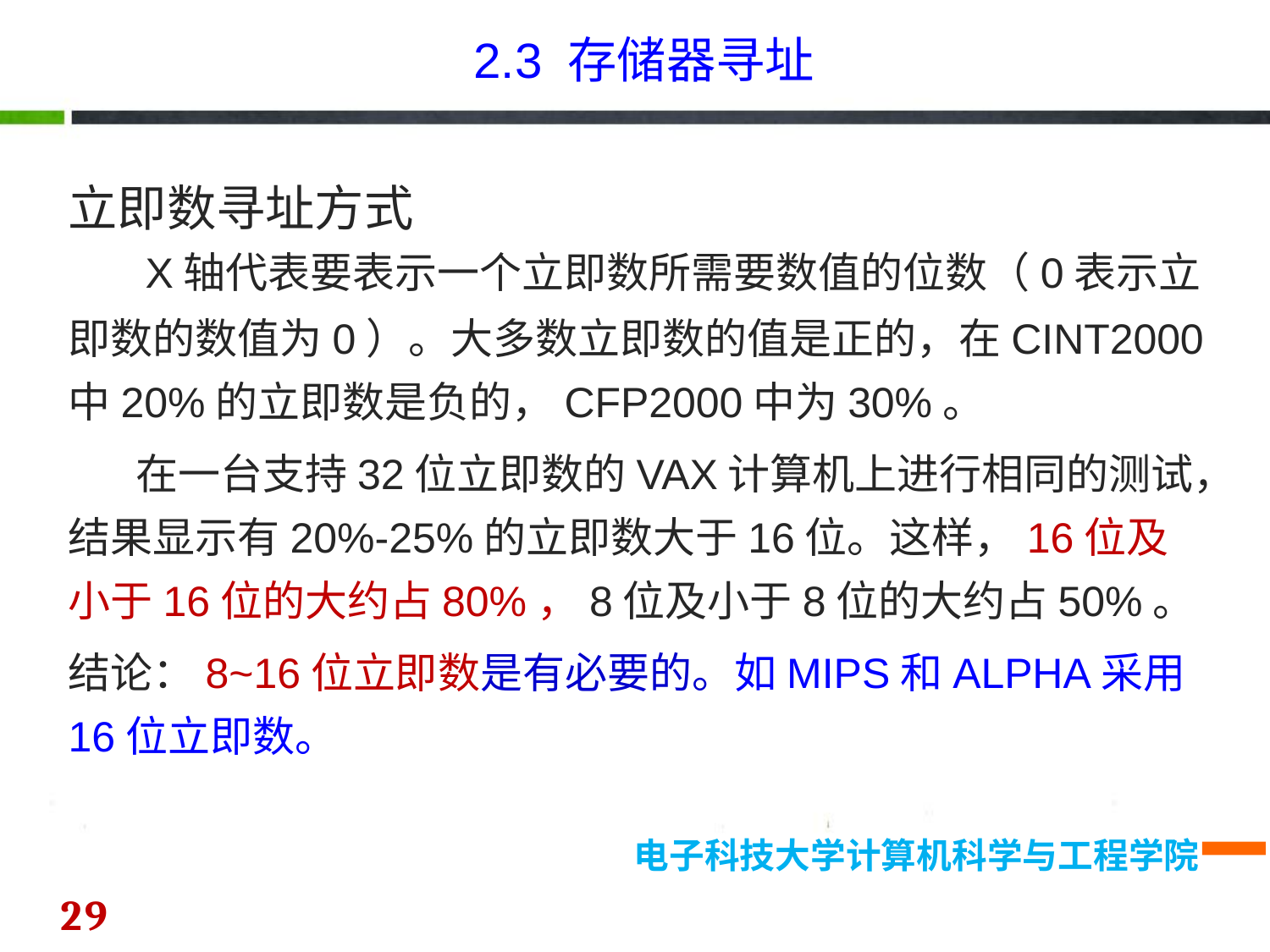

2.3 存储器寻址
立即数寻址方式
     X轴代表要表示一个立即数所需要数值的位数（0表示立即数的数值为0）。大多数立即数的值是正的，在CINT2000中20%的立即数是负的，CFP2000中为30%。
      在一台支持32位立即数的VAX计算机上进行相同的测试，结果显示有20%-25%的立即数大于16位。这样，16位及小于16位的大约占80%，8位及小于8位的大约占50%。
结论：8~16位立即数是有必要的。如MIPS和ALPHA采用16位立即数。